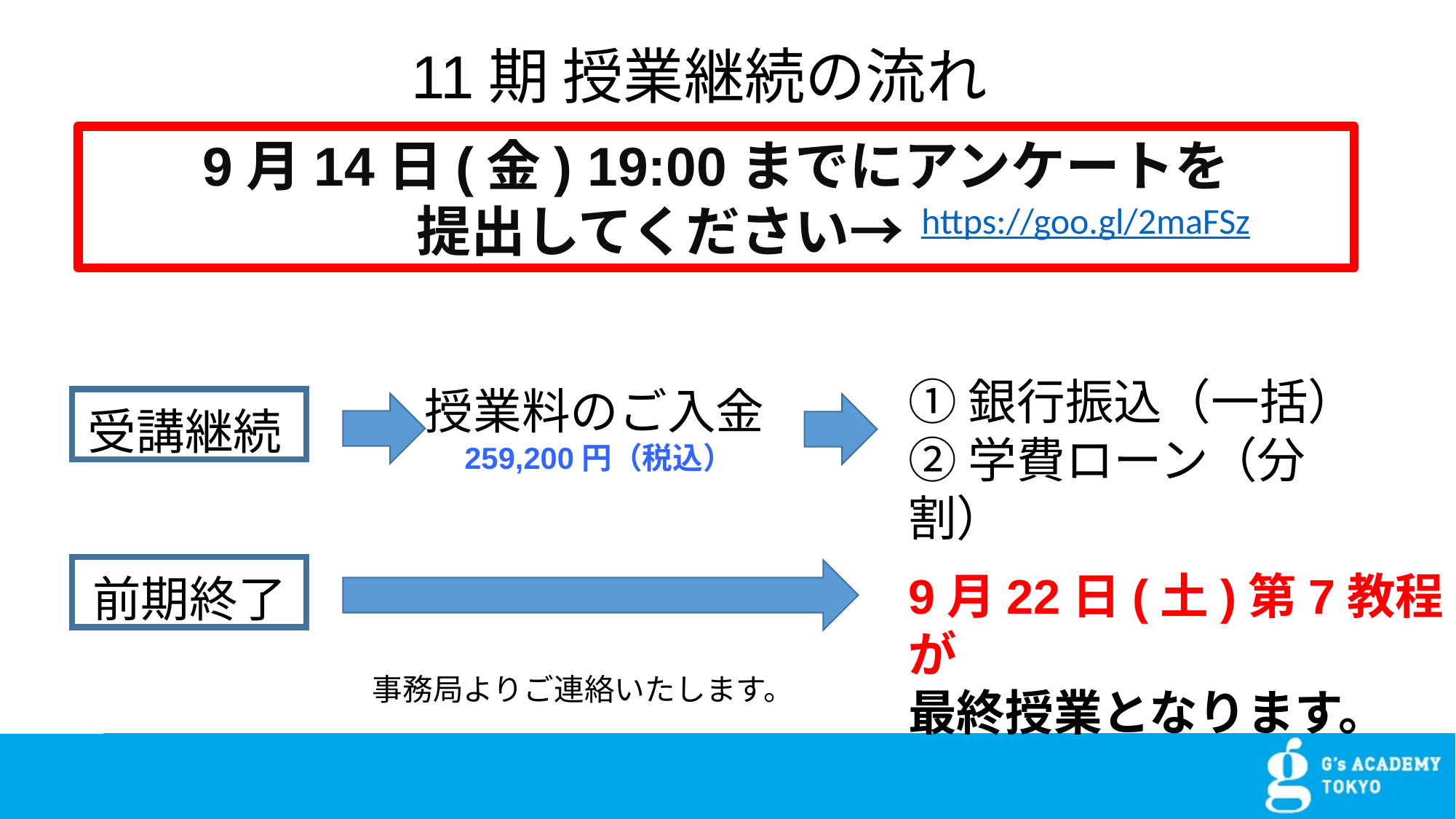

11期 授業継続の流れ
9月14日(金) 19:00までにアンケートを
提出してください→
https://goo.gl/2maFSz

①銀行振込（一括）
②学費ローン（分割）
授業料のご入金259,200円（税込）

受講継続

9月22日(土)第7教程が
最終授業となります。
前期終了
事務局よりご連絡いたします。